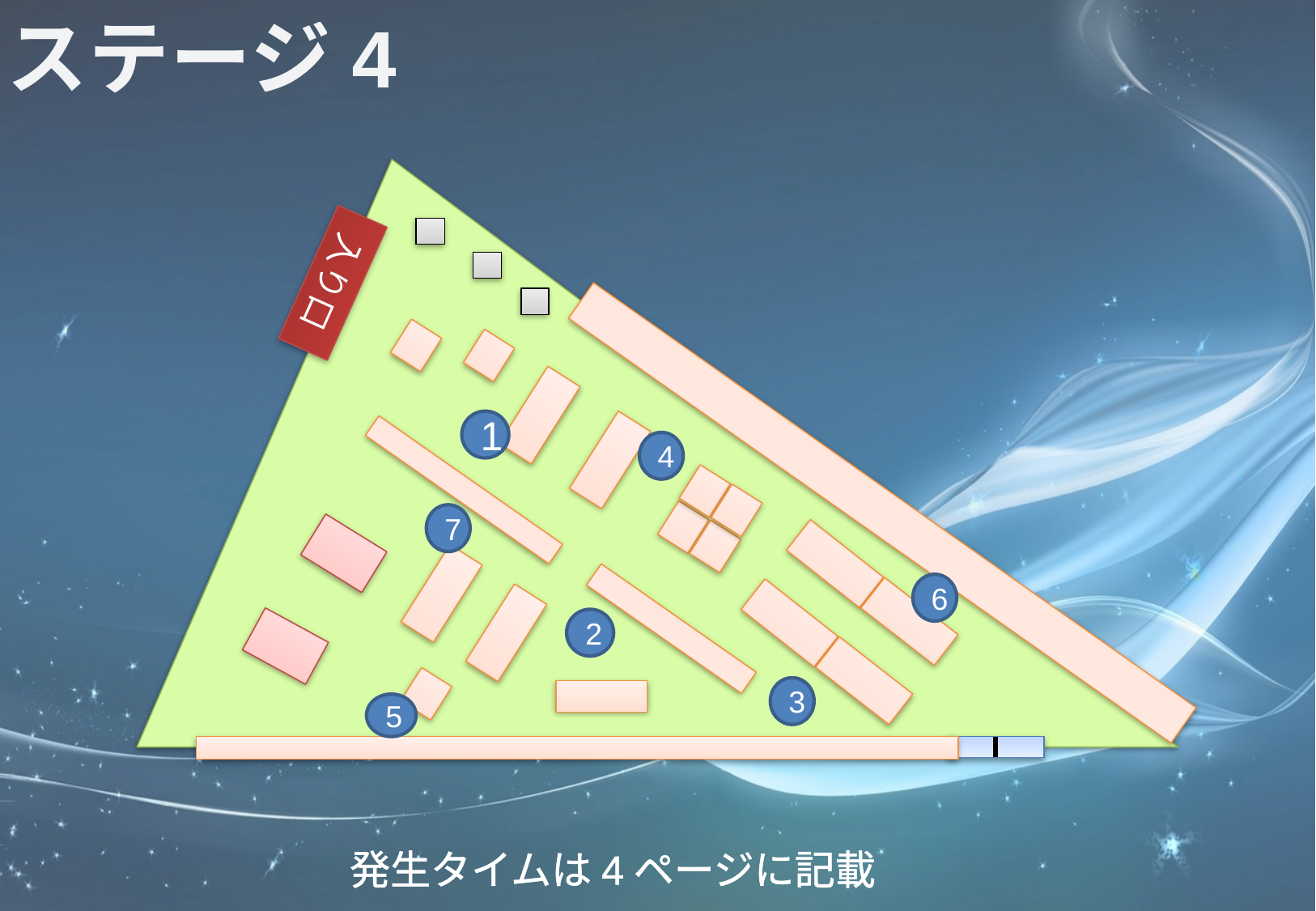

ステージ4

入り口

1
4
7
6
2
3
5
発生タイムは4ページに記載